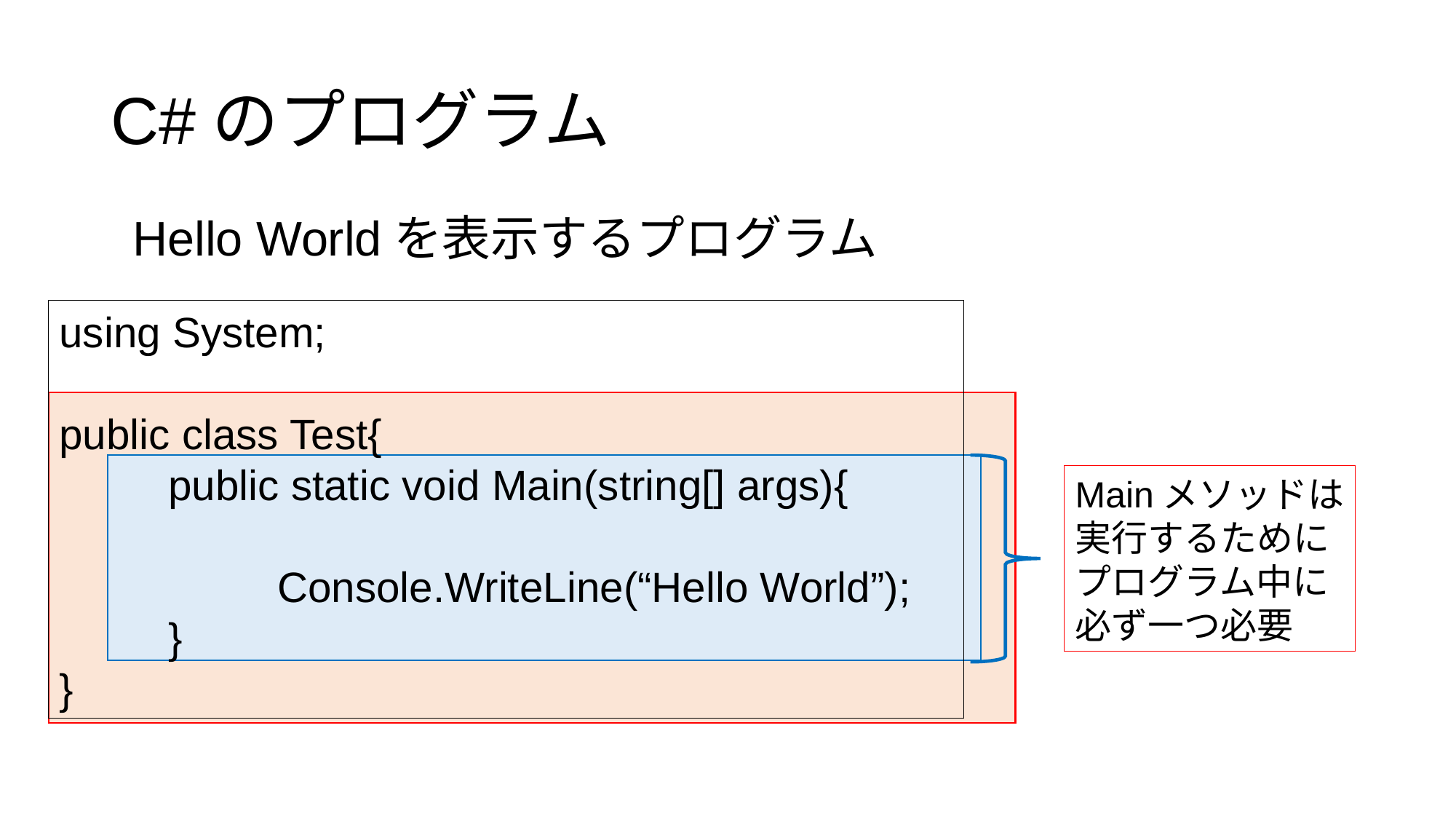

# C#のプログラム
Hello Worldを表示するプログラム
using System;

public class Test{
	public static void Main(string[] args){

		Console.WriteLine(“Hello World”);
	}
}

Mainメソッドは
実行するために
プログラム中に
必ず一つ必要